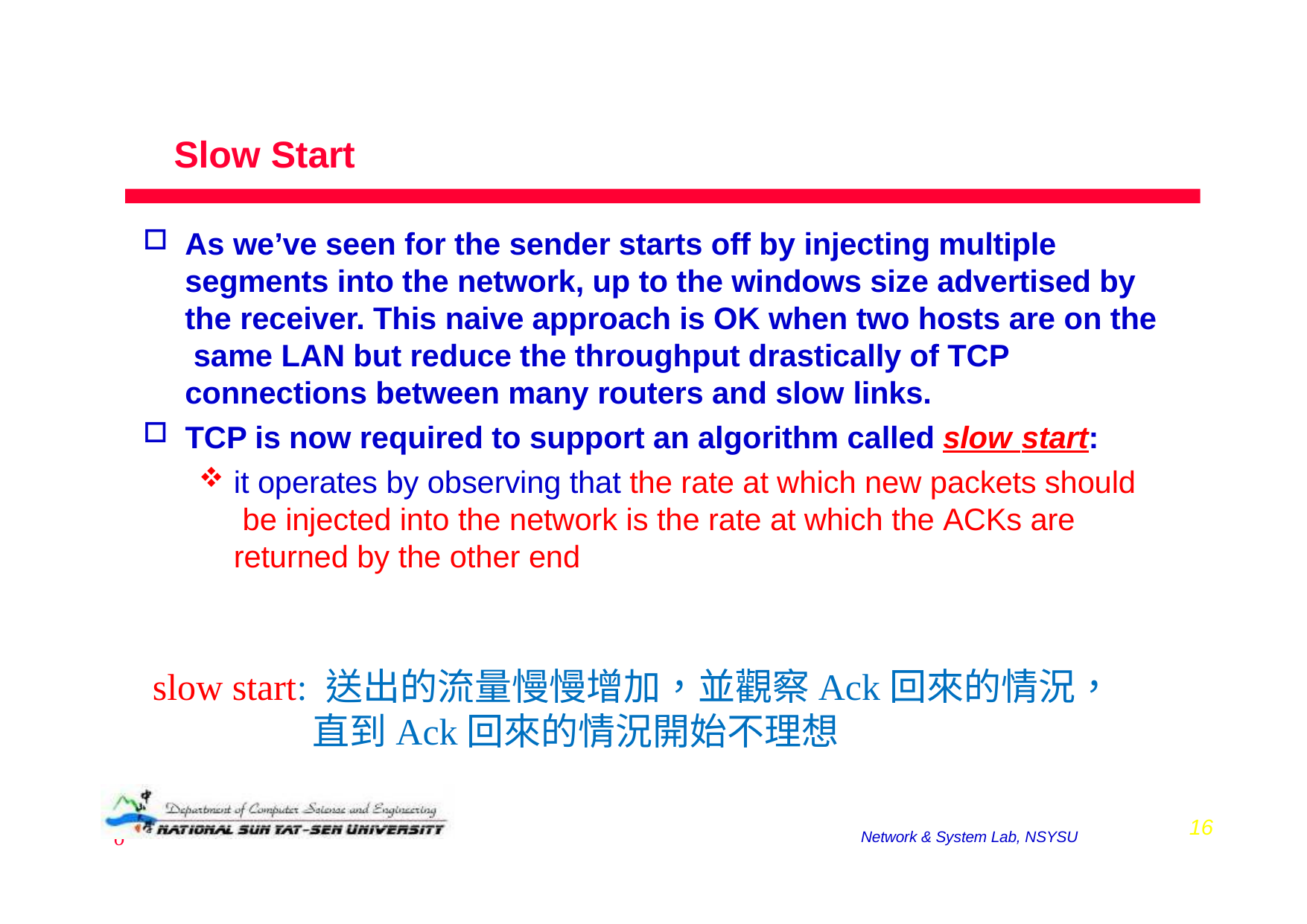

# Slow Start

As we’ve seen for the sender starts off by injecting multiple  segments into the network, up to the windows size advertised by  the receiver. This naive approach is OK when two hosts are on the  same LAN but reduce the throughput drastically of TCP  connections between many routers and slow links.
TCP is now required to support an algorithm called slow start:
it operates by observing that the rate at which new packets should  be injected into the network is the rate at which the ACKs are  returned by the other end
slow start: 送出的流量慢慢增加，並觀察Ack回來的情況，
                  直到Ack回來的情況開始不理想

2008/12/16
16
Network & System Lab, NSYSU